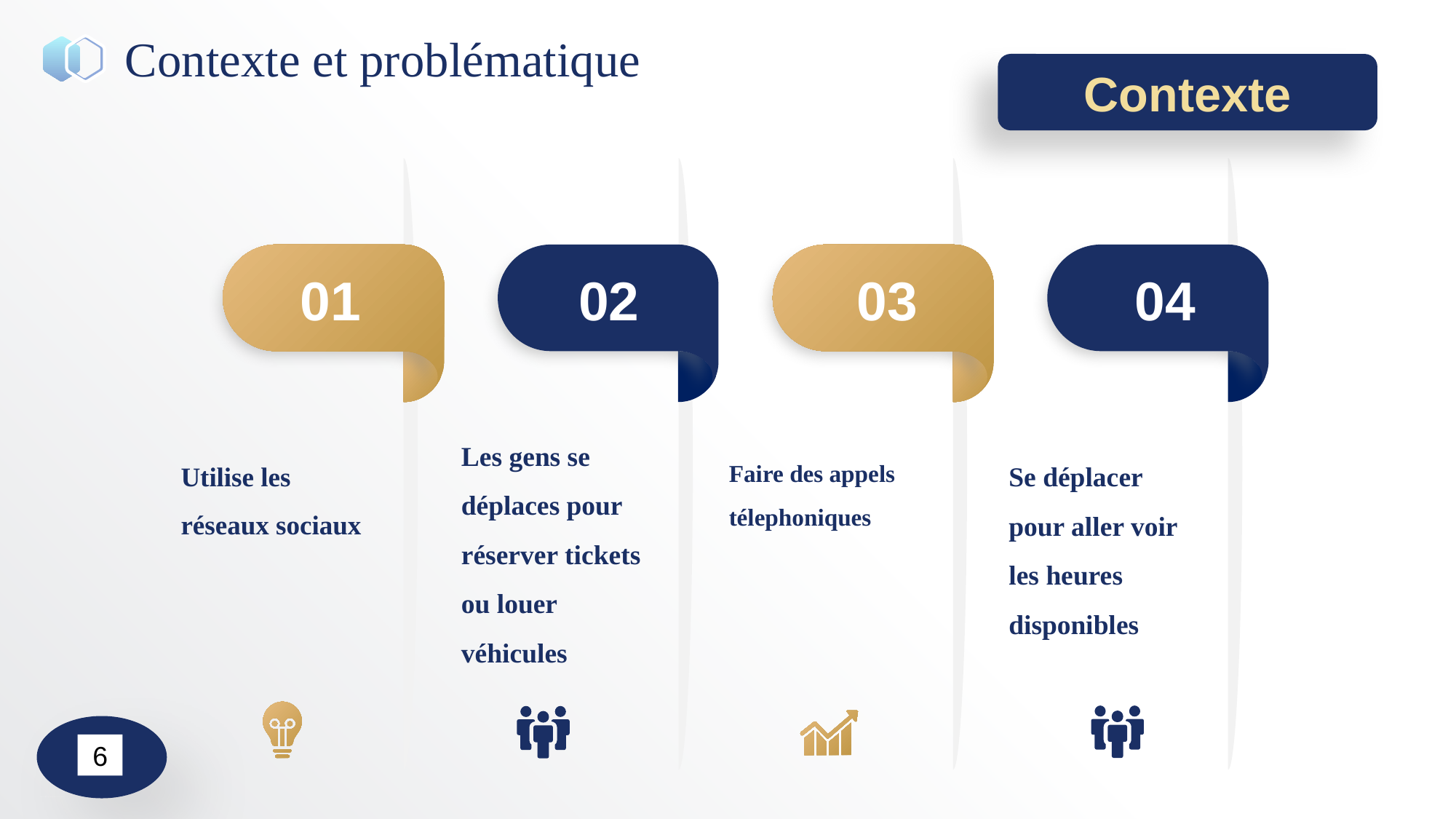

Contexte et problématique

Contexte

01
02
03
04

Utilise les réseaux sociaux
Les gens se déplaces pour réserver tickets ou louer véhicules

Se déplacer pour aller voir les heures disponibles

Faire des appels télephoniques

6
PPT下载 http://www.1ppt.com/xiazai/